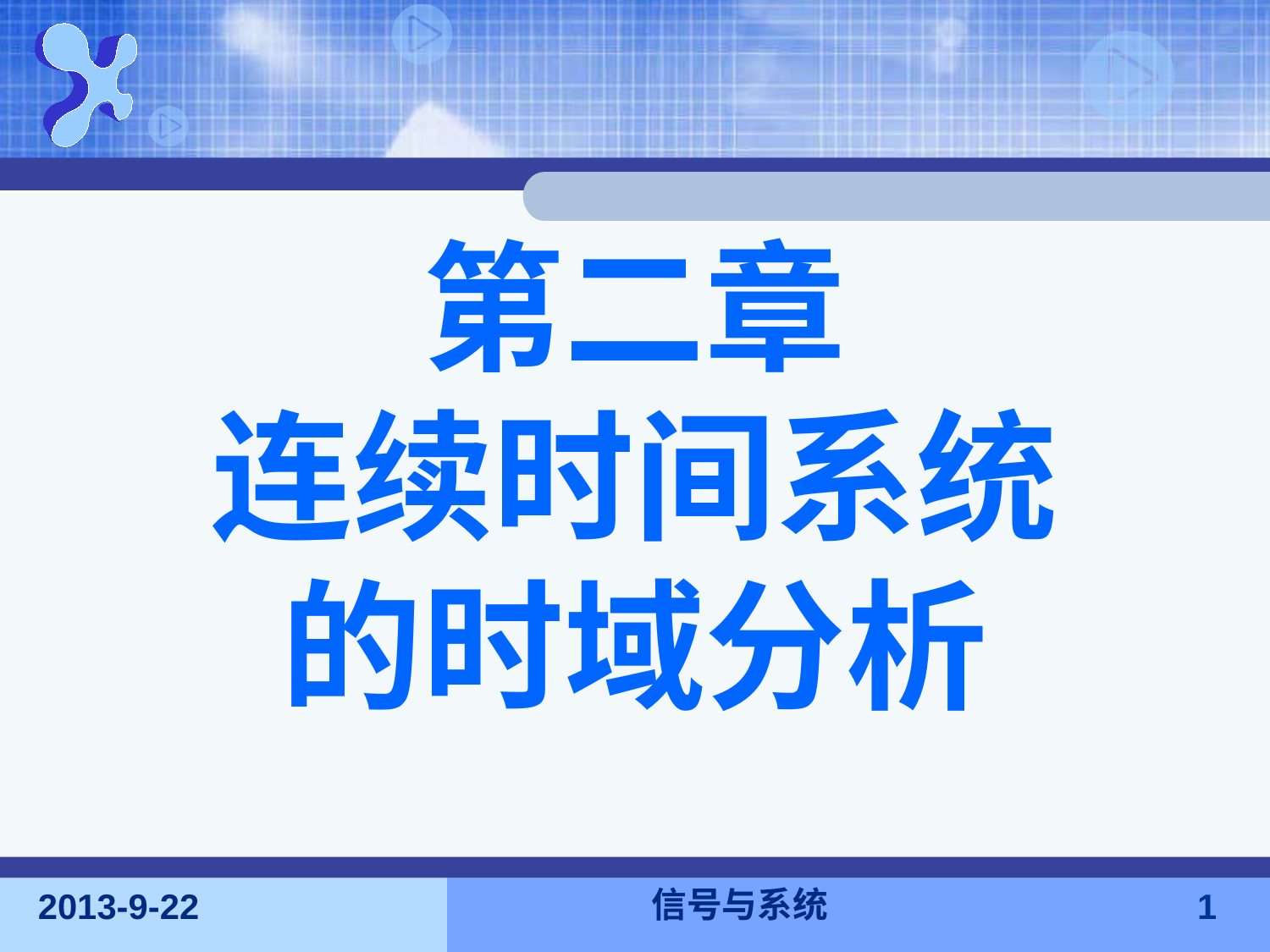

# 第二章 连续时间系统 的时域分析
信号与系统
2013-9-22
1